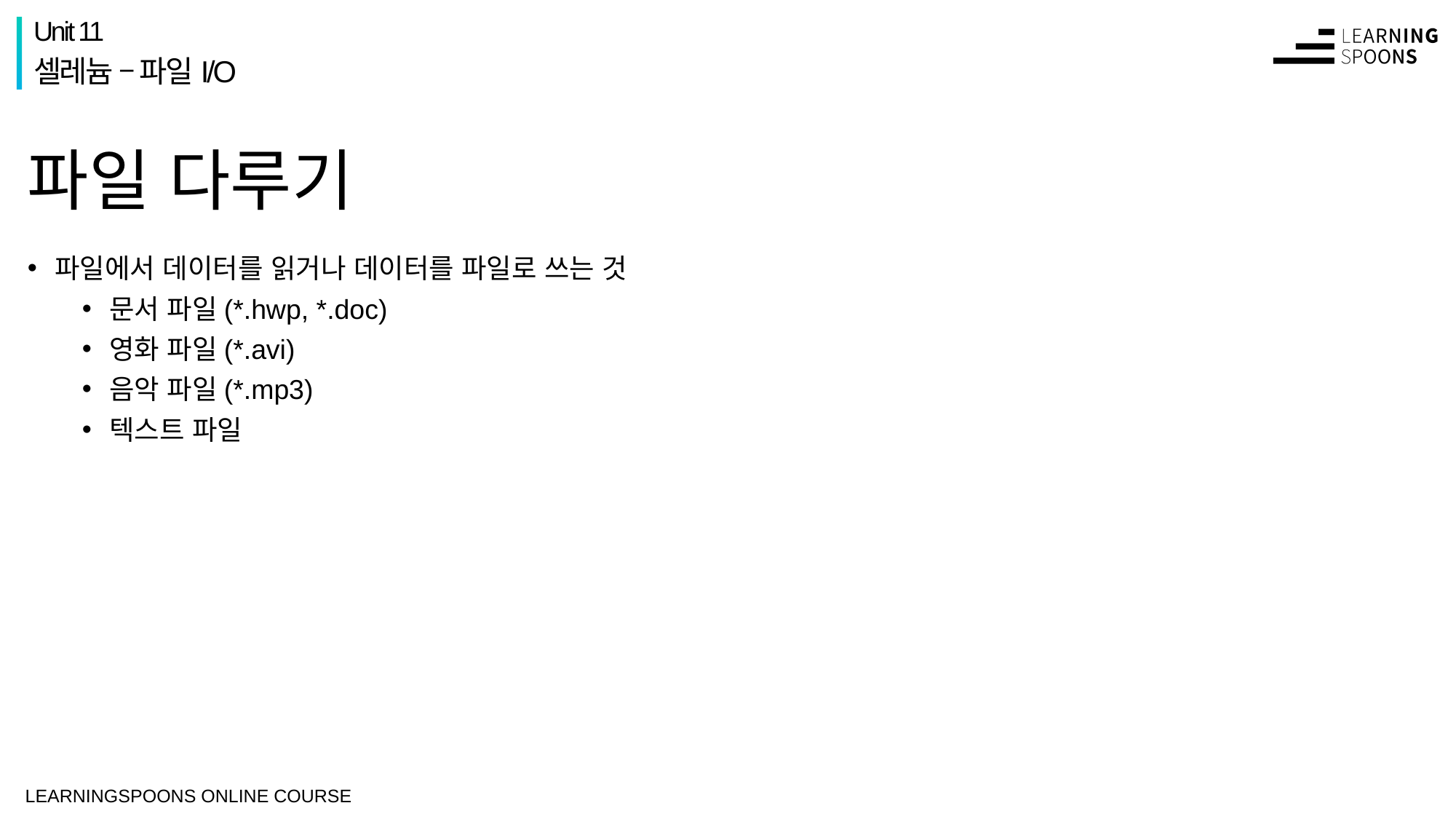

Unit 11
셀레늄 – 파일I/O
# 파일 다루기
파일에서 데이터를 읽거나 데이터를 파일로 쓰는 것
문서 파일(*.hwp, *.doc)
영화 파일(*.avi)
음악 파일(*.mp3)
텍스트 파일